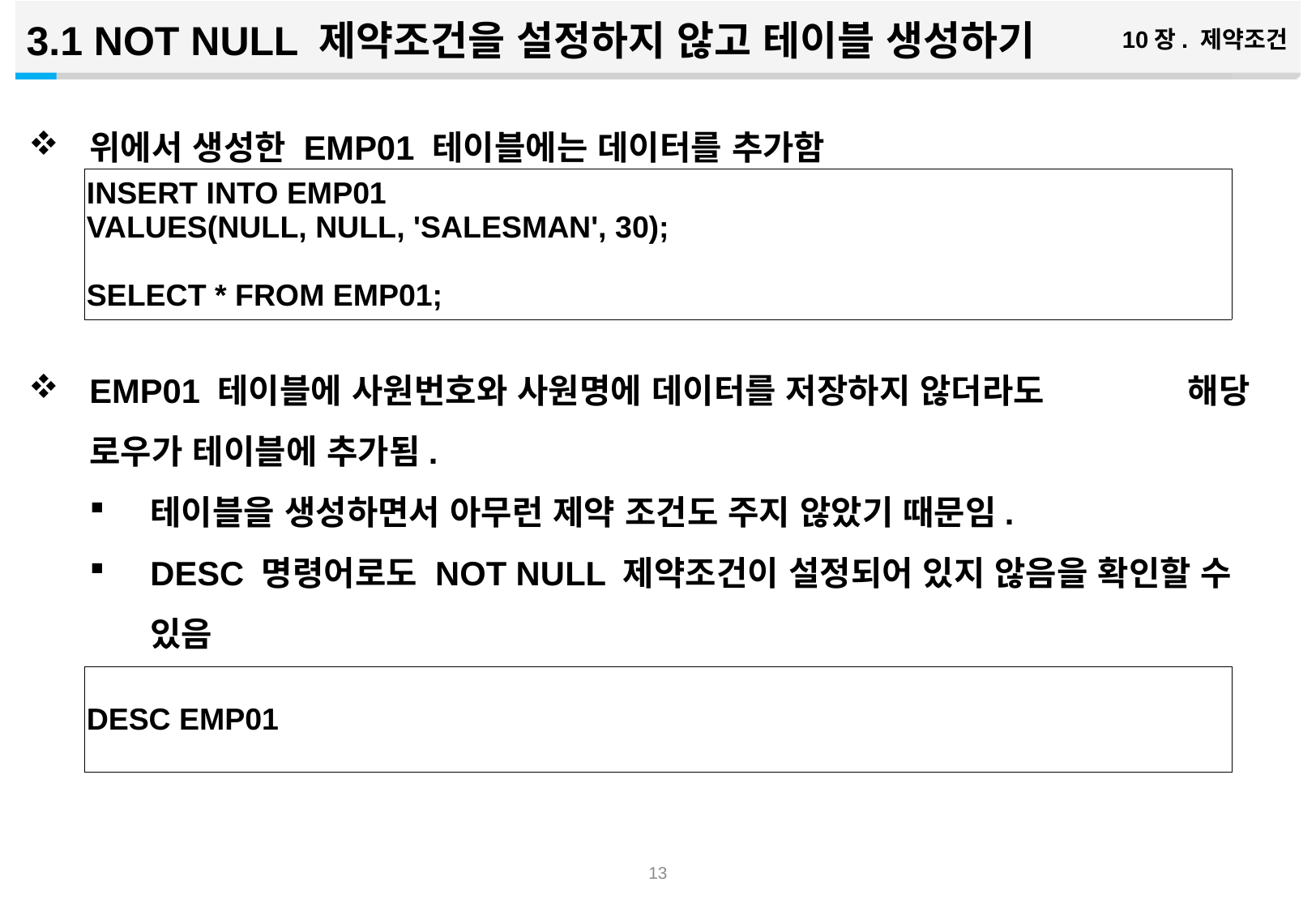

3.1 NOT NULL 제약조건을 설정하지 않고 테이블 생성하기
10장. 제약조건
위에서 생성한 EMP01 테이블에는 데이터를 추가함

EMP01 테이블에 사원번호와 사원명에 데이터를 저장하지 않더라도               해당 로우가 테이블에 추가됨.
테이블을 생성하면서 아무런 제약 조건도 주지 않았기 때문임.
DESC 명령어로도 NOT NULL 제약조건이 설정되어 있지 않음을 확인할 수 있음
| INSERT INTO EMP01 VALUES(NULL, NULL, 'SALESMAN', 30); SELECT \* FROM EMP01; |
| --- |
| DESC EMP01 |
| --- |
13